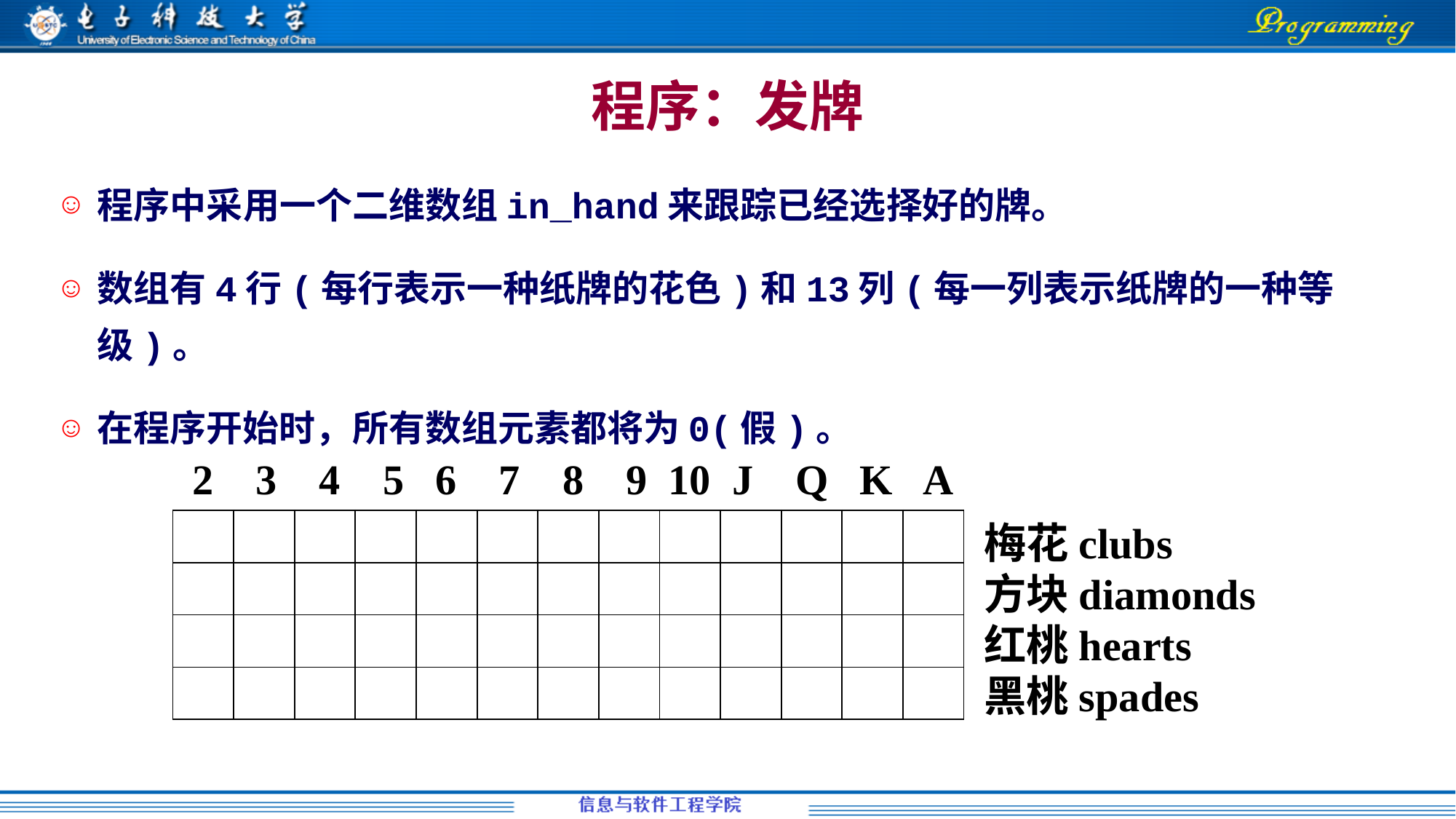

程序：发牌
程序中采用一个二维数组in_hand来跟踪已经选择好的牌。
数组有4行(每行表示一种纸牌的花色)和13列(每一列表示纸牌的一种等级)。
在程序开始时，所有数组元素都将为0(假)。
2    3    4    5   6    7    8    9  10  J    Q   K   A
|  |  |  |  |  |  |  |  |  |  |  |  |  |
| --- | --- | --- | --- | --- | --- | --- | --- | --- | --- | --- | --- | --- |
|  |  |  |  |  |  |  |  |  |  |  |  |  |
|  |  |  |  |  |  |  |  |  |  |  |  |  |
|  |  |  |  |  |  |  |  |  |  |  |  |  |
梅花clubs
方块diamonds
红桃hearts
黑桃spades